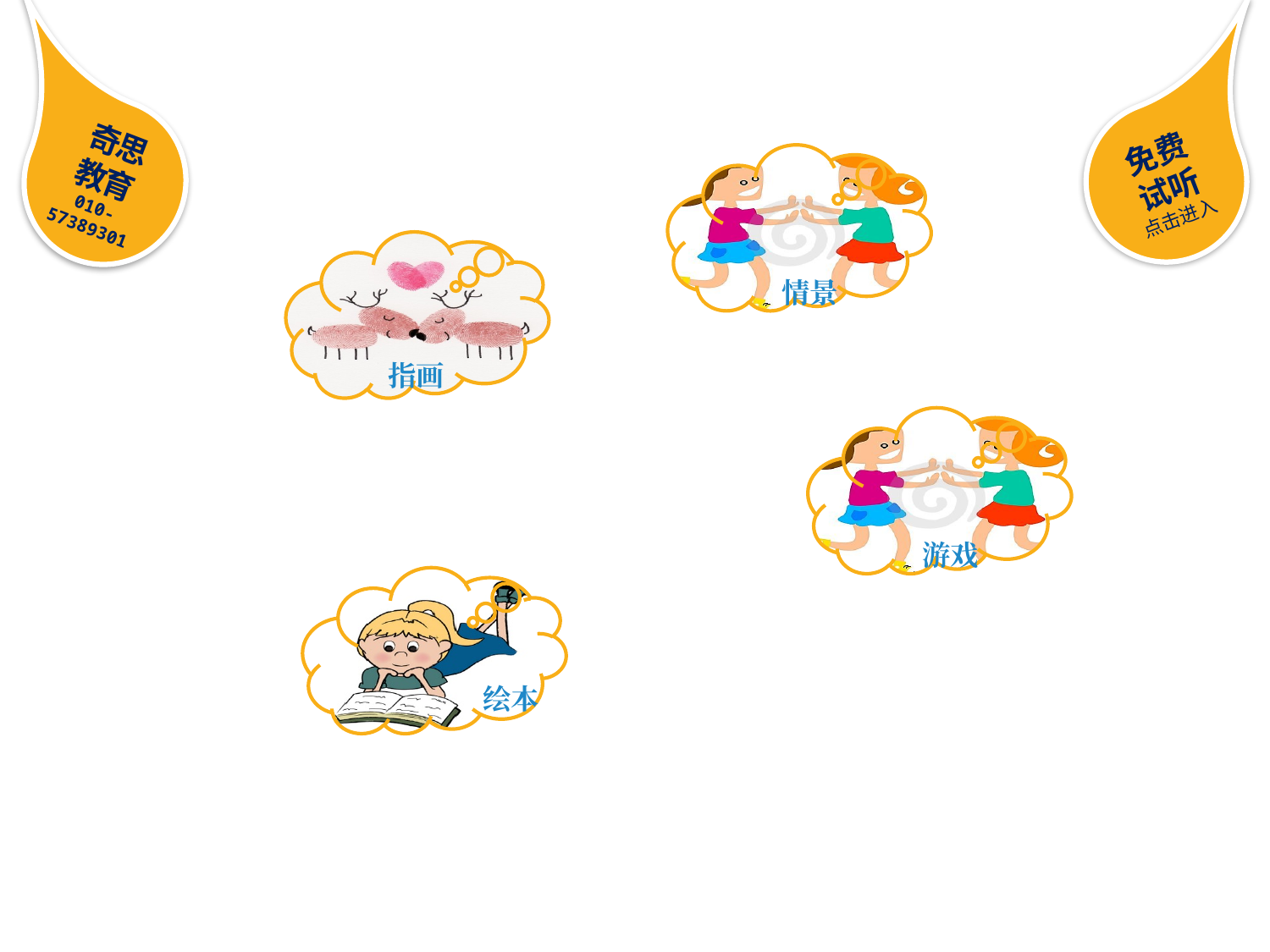

奇思
教育
010-57389301
免费试听
点击进入

情景
指画

游戏

绘本